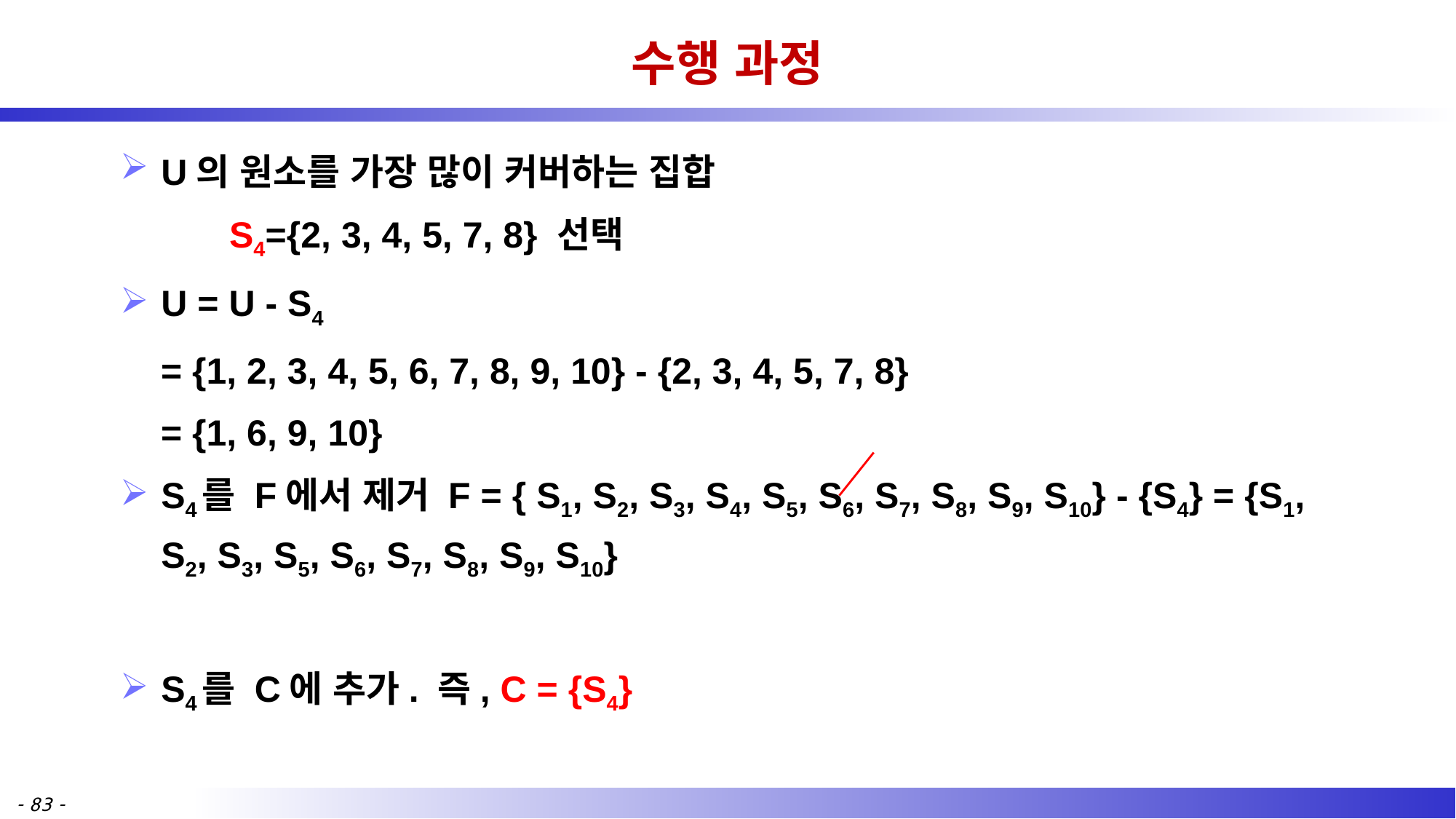

# 수행 과정
U의 원소를 가장 많이 커버하는 집합
	S4={2, 3, 4, 5, 7, 8} 선택
U = U - S4
    = {1, 2, 3, 4, 5, 6, 7, 8, 9, 10} - {2, 3, 4, 5, 7, 8}
    = {1, 6, 9, 10}
S4를 F에서 제거 F = { S1, S2, S3, S4, S5, S6, S7, S8, S9, S10} - {S4} = {S1, S2, S3, S5, S6, S7, S8, S9, S10}

S4를 C에 추가. 즉, C = {S4}
- 83 -